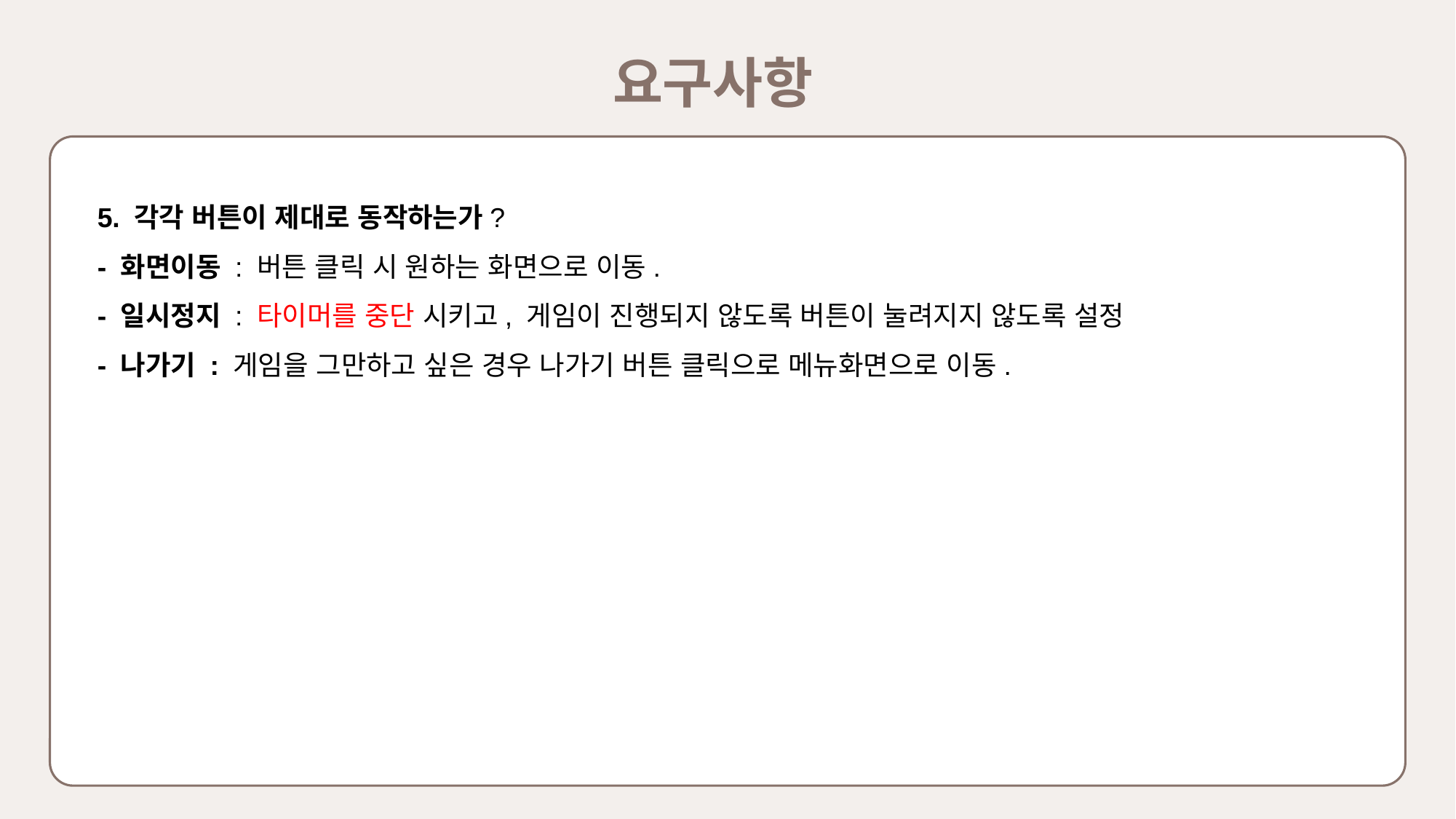

요구사항

5. 각각 버튼이 제대로 동작하는가?
- 화면이동 : 버튼 클릭 시 원하는 화면으로 이동.
- 일시정지 : 타이머를 중단 시키고, 게임이 진행되지 않도록 버튼이 눌려지지 않도록 설정
- 나가기 : 게임을 그만하고 싶은 경우 나가기 버튼 클릭으로 메뉴화면으로 이동.